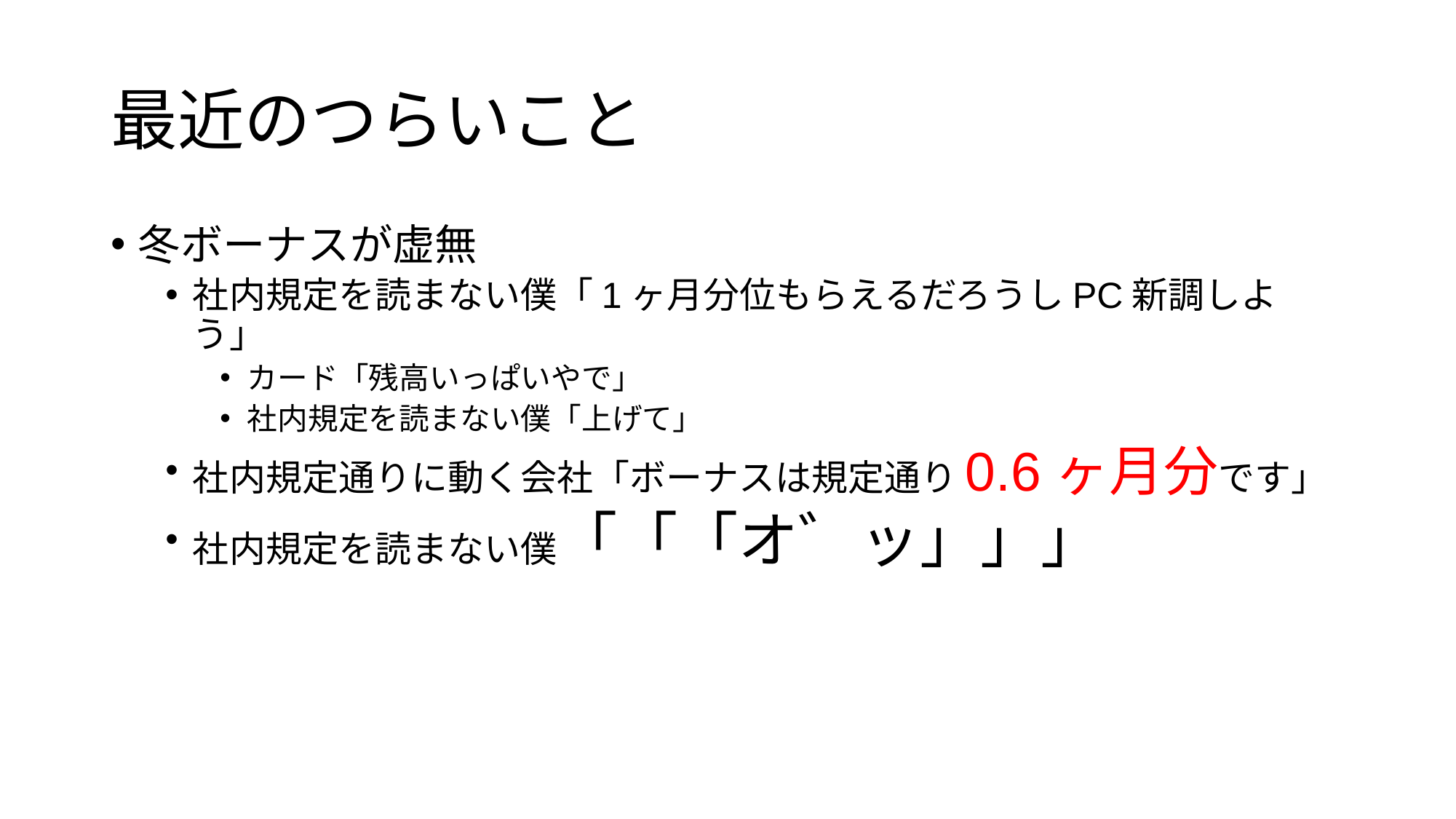

# 最近のつらいこと
冬ボーナスが虚無
社内規定を読まない僕「1ヶ月分位もらえるだろうしPC新調しよう」
カード「残高いっぱいやで」
社内規定を読まない僕「上げて」
社内規定通りに動く会社「ボーナスは規定通り0.6ヶ月分です」
社内規定を読まない僕「「「オ゛ッ」」」